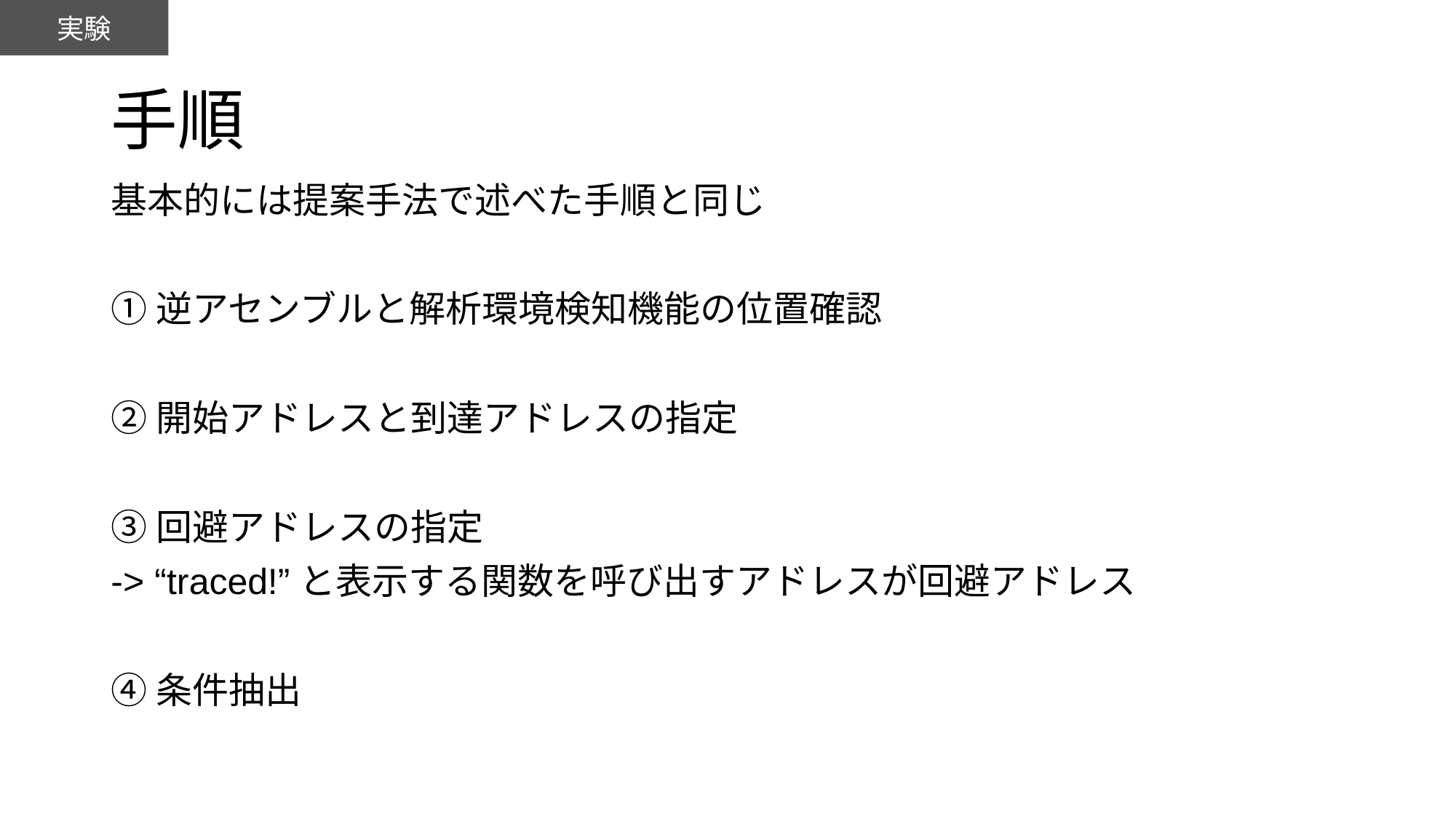

実験
# 手順
基本的には提案手法で述べた手順と同じ

①逆アセンブルと解析環境検知機能の位置確認

②開始アドレスと到達アドレスの指定

③回避アドレスの指定
-> “traced!”と表示する関数を呼び出すアドレスが回避アドレス

④条件抽出